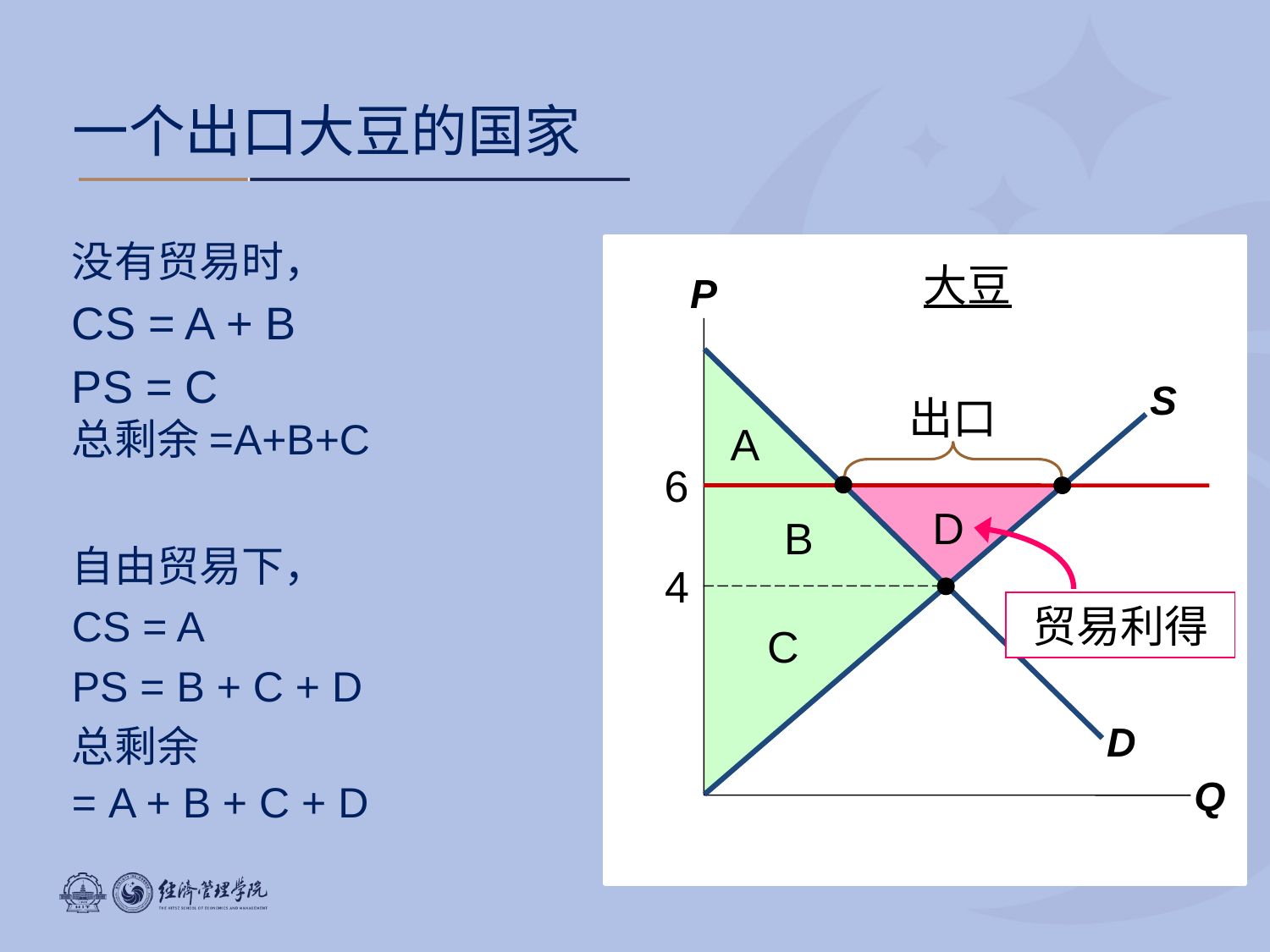

一个出口大豆的国家
没有贸易时，
CS = A + B
PS = C
总剩余=A+B+C

自由贸易下，
CS = A
PS = B + C + D
总剩余
= A + B + C + D

大豆
P

Q

D

S

出口
A
6

D
B

贸易利得
4

C